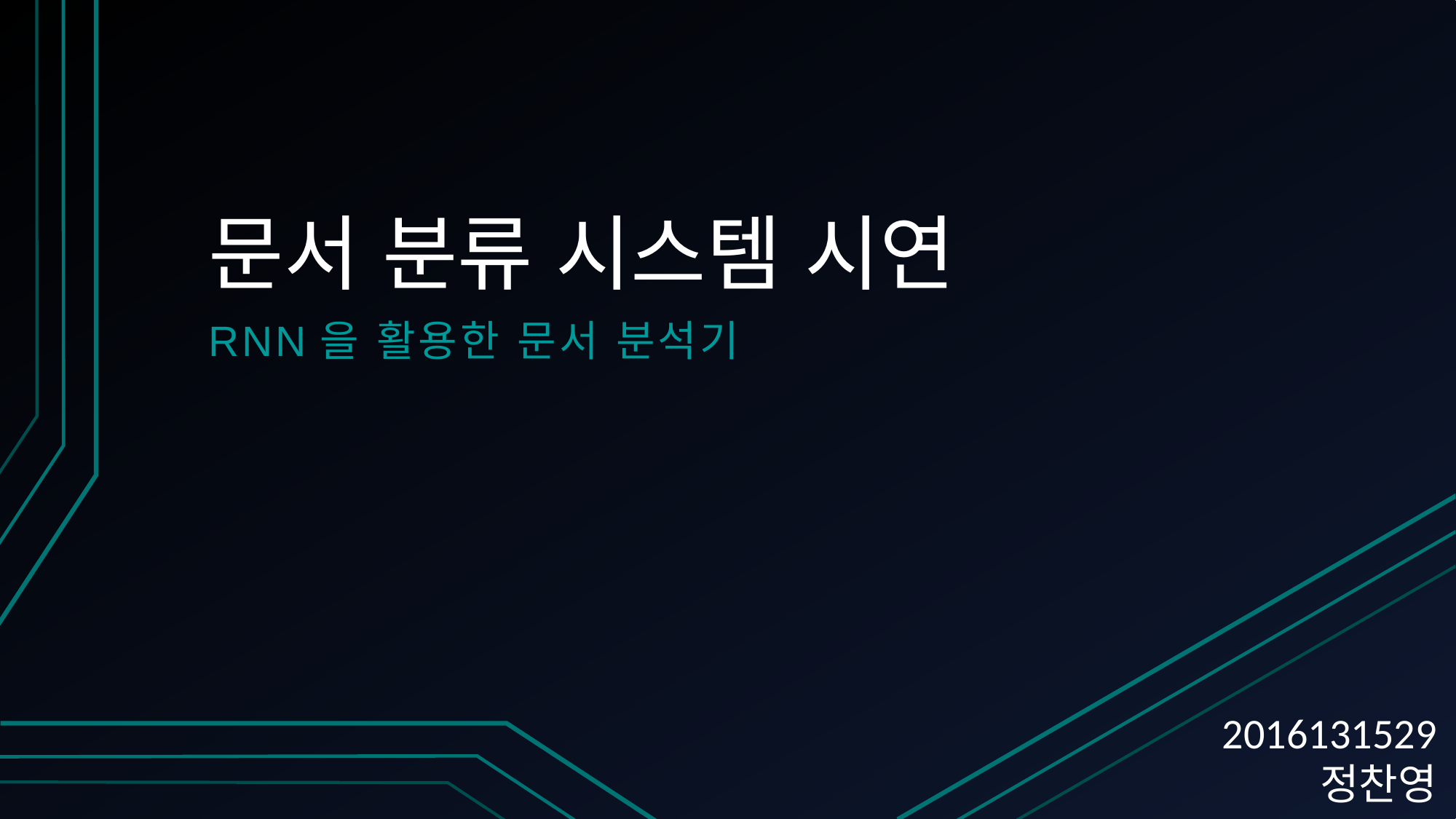

# 문서 분류 시스템 시연
Rnn을 활용한 문서 분석기
2016131529
정찬영